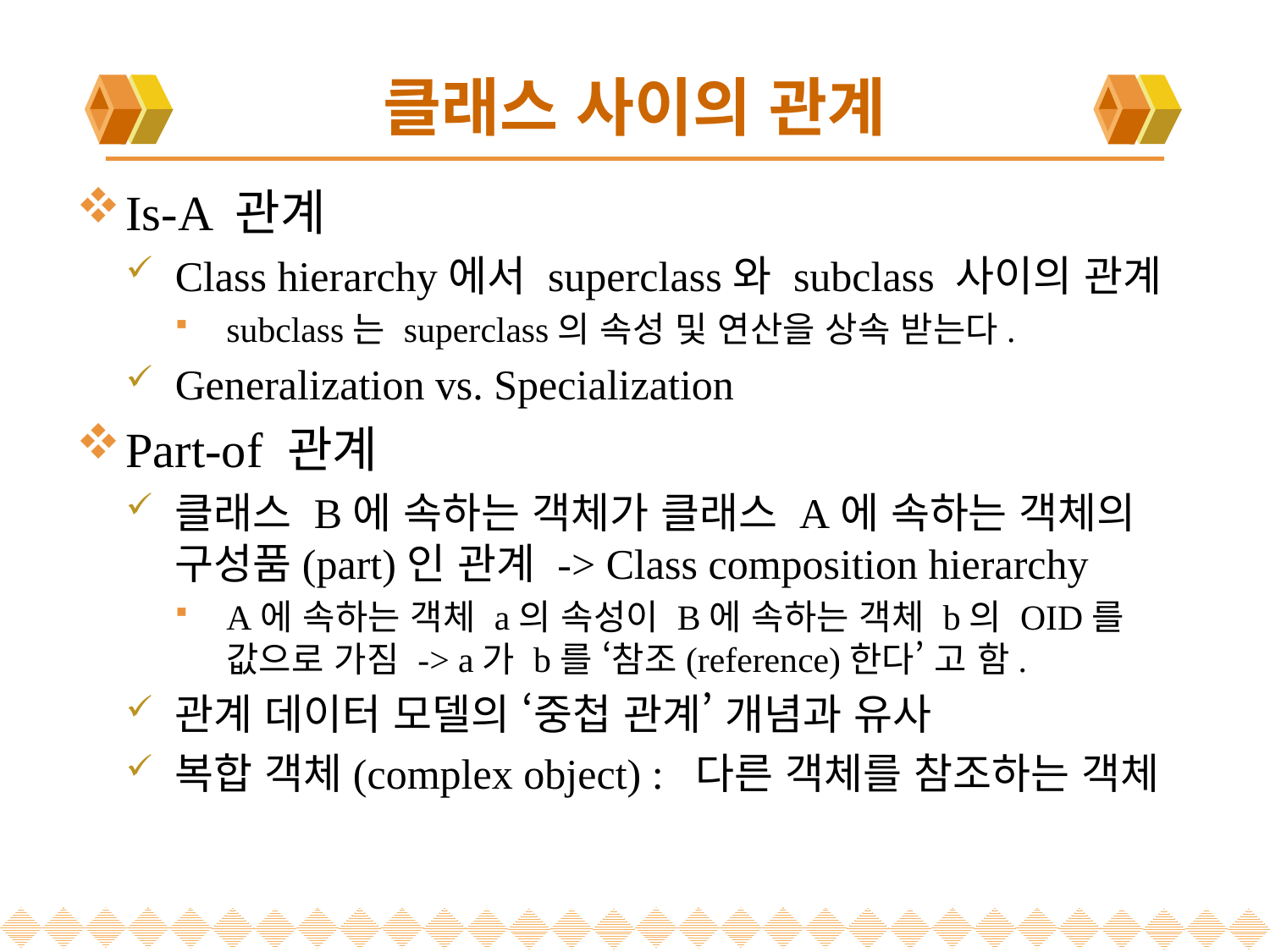

# 클래스 사이의 관계
Is-A 관계
Class hierarchy에서 superclass와 subclass 사이의 관계
subclass는 superclass의 속성 및 연산을 상속 받는다.
Generalization vs. Specialization
Part-of 관계
클래스 B에 속하는 객체가 클래스 A에 속하는 객체의 구성품(part)인 관계 -> Class composition hierarchy
A에 속하는 객체 a의 속성이 B에 속하는 객체 b의 OID를 값으로 가짐 -> a가 b를 ‘참조(reference)한다’ 고 함.
관계 데이터 모델의 ‘중첩 관계’ 개념과 유사
복합 객체(complex object) :  다른 객체를 참조하는 객체